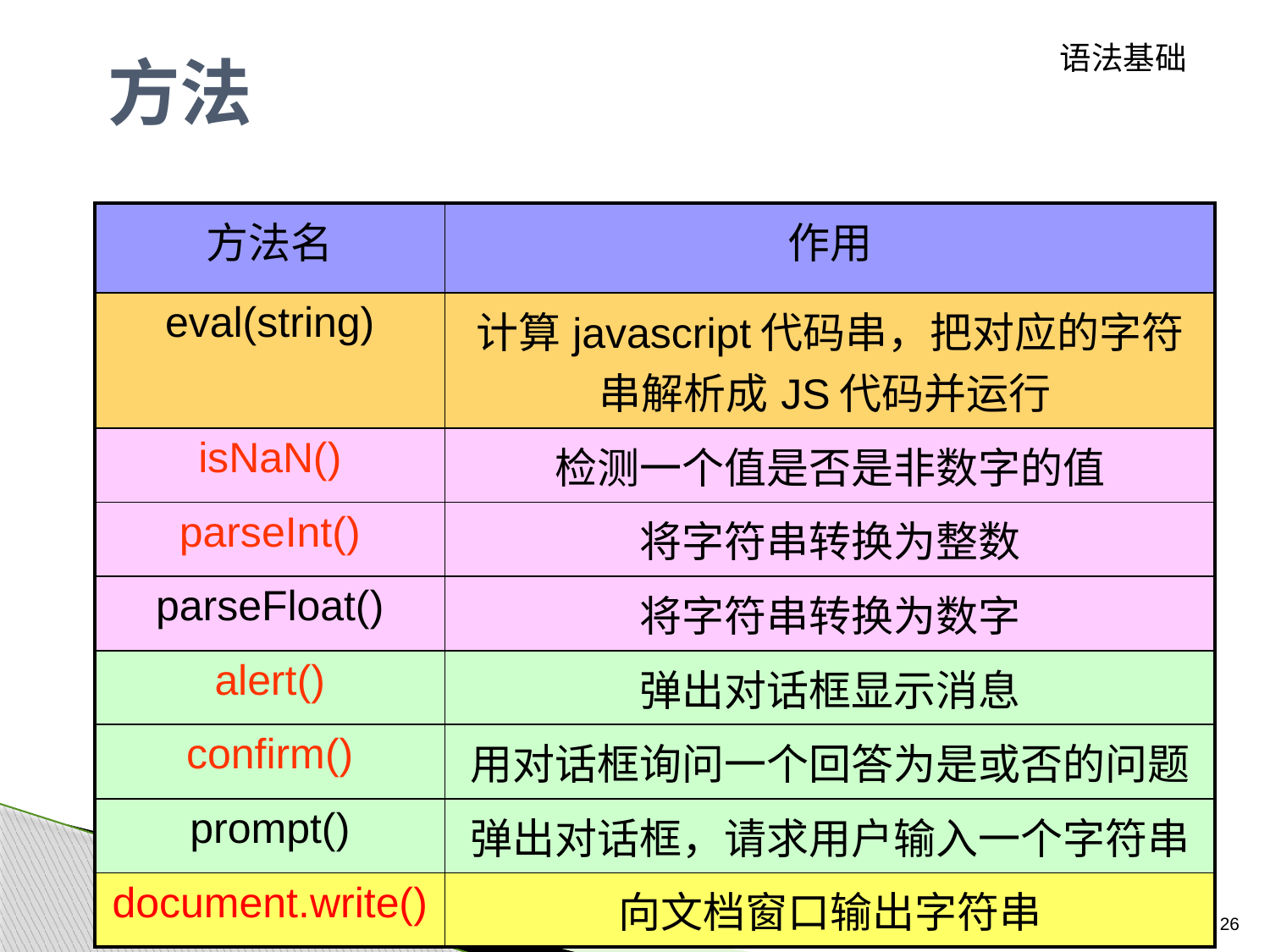

# 方法
语法基础
| 方法名 | 作用 |
| --- | --- |
| eval(string) | 计算javascript代码串，把对应的字符串解析成JS代码并运行 |
| isNaN() | 检测一个值是否是非数字的值 |
| parseInt() | 将字符串转换为整数 |
| parseFloat() | 将字符串转换为数字 |
| alert() | 弹出对话框显示消息 |
| confirm() | 用对话框询问一个回答为是或否的问题 |
| prompt() | 弹出对话框，请求用户输入一个字符串 |
| document.write() | 向文档窗口输出字符串 |
26